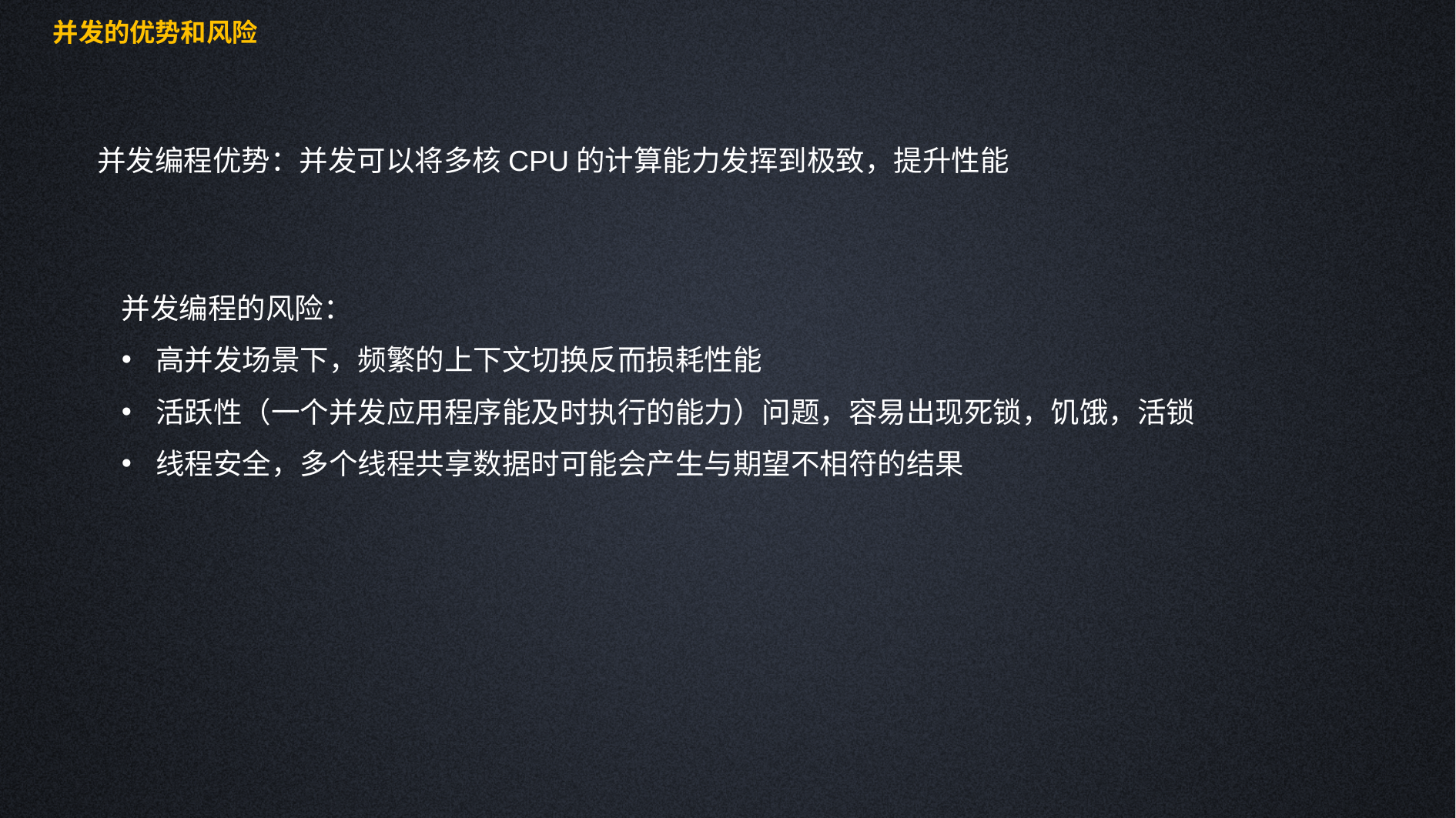

并发的优势和风险
并发编程优势：并发可以将多核CPU的计算能力发挥到极致，提升性能
并发编程的风险：
高并发场景下，频繁的上下文切换反而损耗性能
活跃性（一个并发应用程序能及时执行的能力）问题，容易出现死锁，饥饿，活锁
线程安全，多个线程共享数据时可能会产生与期望不相符的结果